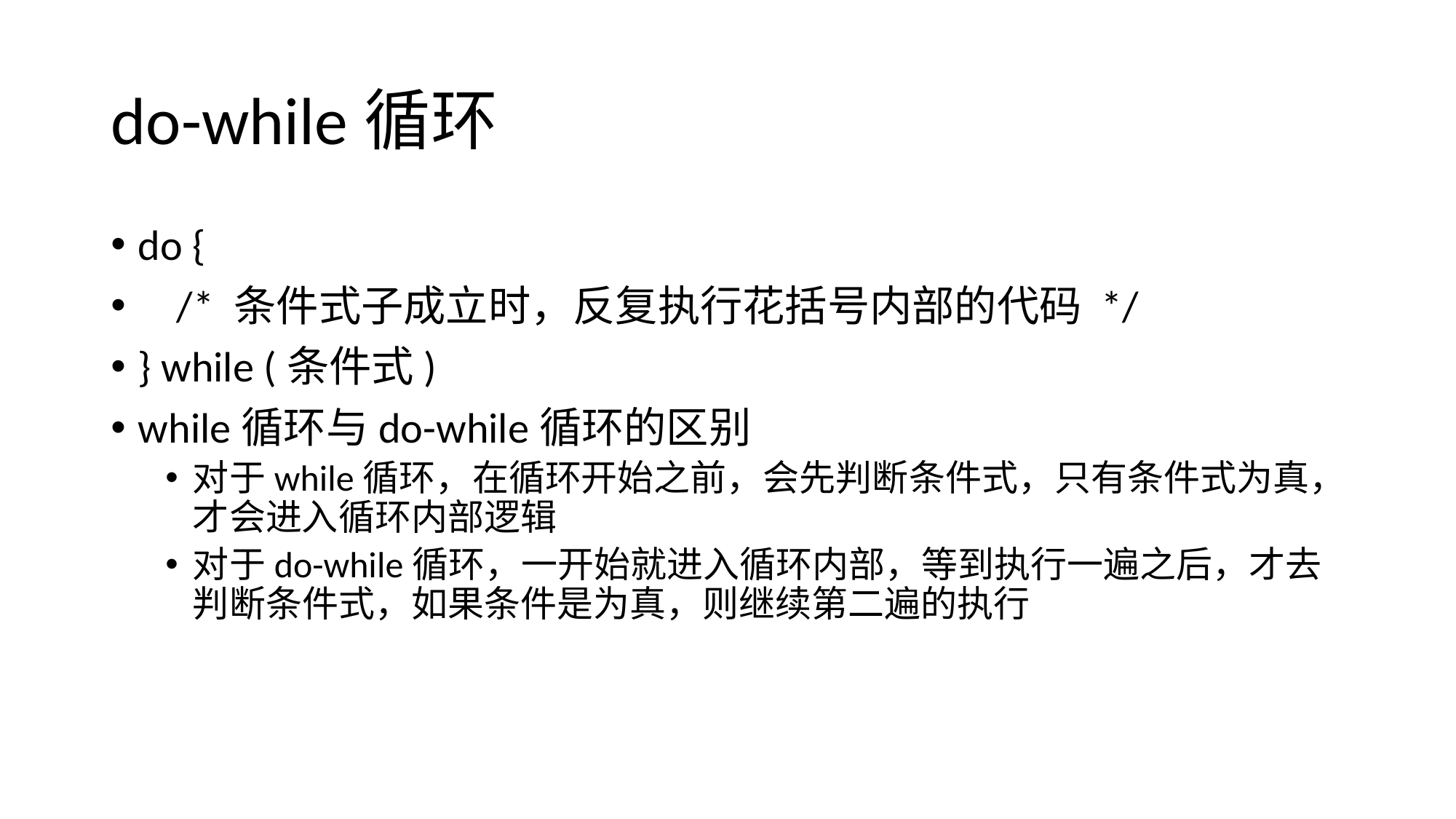

# do-while循环
do {
    /* 条件式子成立时，反复执行花括号内部的代码 */
} while (条件式)
while循环与do-while循环的区别
对于while循环，在循环开始之前，会先判断条件式，只有条件式为真，才会进入循环内部逻辑
对于do-while循环，一开始就进入循环内部，等到执行一遍之后，才去判断条件式，如果条件是为真，则继续第二遍的执行